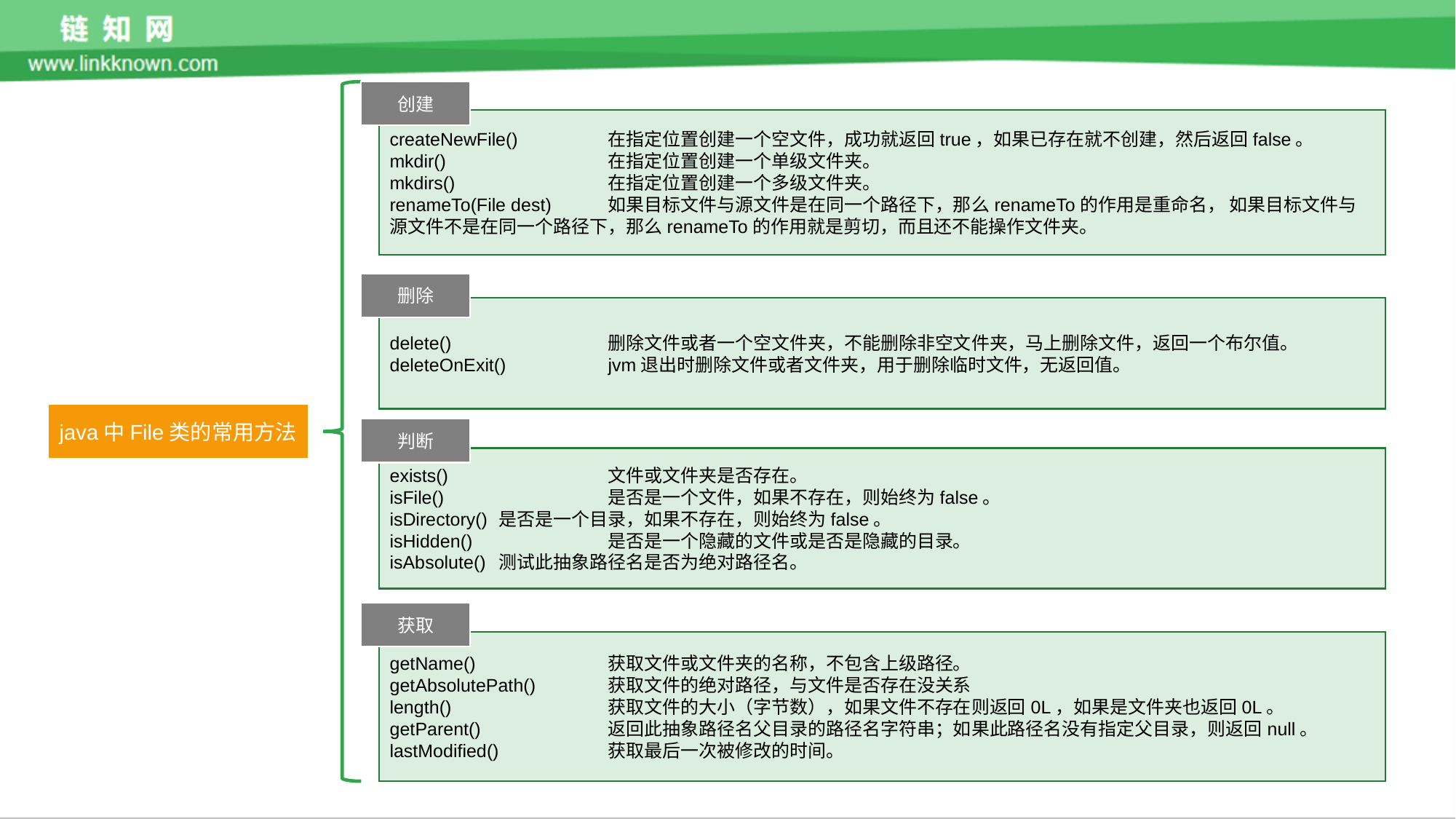

创建

createNewFile()	在指定位置创建一个空文件，成功就返回true，如果已存在就不创建，然后返回false。
mkdir()  		在指定位置创建一个单级文件夹。
mkdirs()  		在指定位置创建一个多级文件夹。
renameTo(File dest)	如果目标文件与源文件是在同一个路径下，那么renameTo的作用是重命名， 如果目标文件与源文件不是在同一个路径下，那么renameTo的作用就是剪切，而且还不能操作文件夹。
删除
delete()  		删除文件或者一个空文件夹，不能删除非空文件夹，马上删除文件，返回一个布尔值。
deleteOnExit()	jvm退出时删除文件或者文件夹，用于删除临时文件，无返回值。
java中File类的常用方法
判断
exists()  		文件或文件夹是否存在。
isFile()  		是否是一个文件，如果不存在，则始终为false。
isDirectory()  	是否是一个目录，如果不存在，则始终为false。
isHidden()  		是否是一个隐藏的文件或是否是隐藏的目录。
isAbsolute()  	测试此抽象路径名是否为绝对路径名。
获取
getName()  		获取文件或文件夹的名称，不包含上级路径。
getAbsolutePath()	获取文件的绝对路径，与文件是否存在没关系
length()  		获取文件的大小（字节数），如果文件不存在则返回0L，如果是文件夹也返回0L。
getParent()  		返回此抽象路径名父目录的路径名字符串；如果此路径名没有指定父目录，则返回null。
lastModified()	获取最后一次被修改的时间。